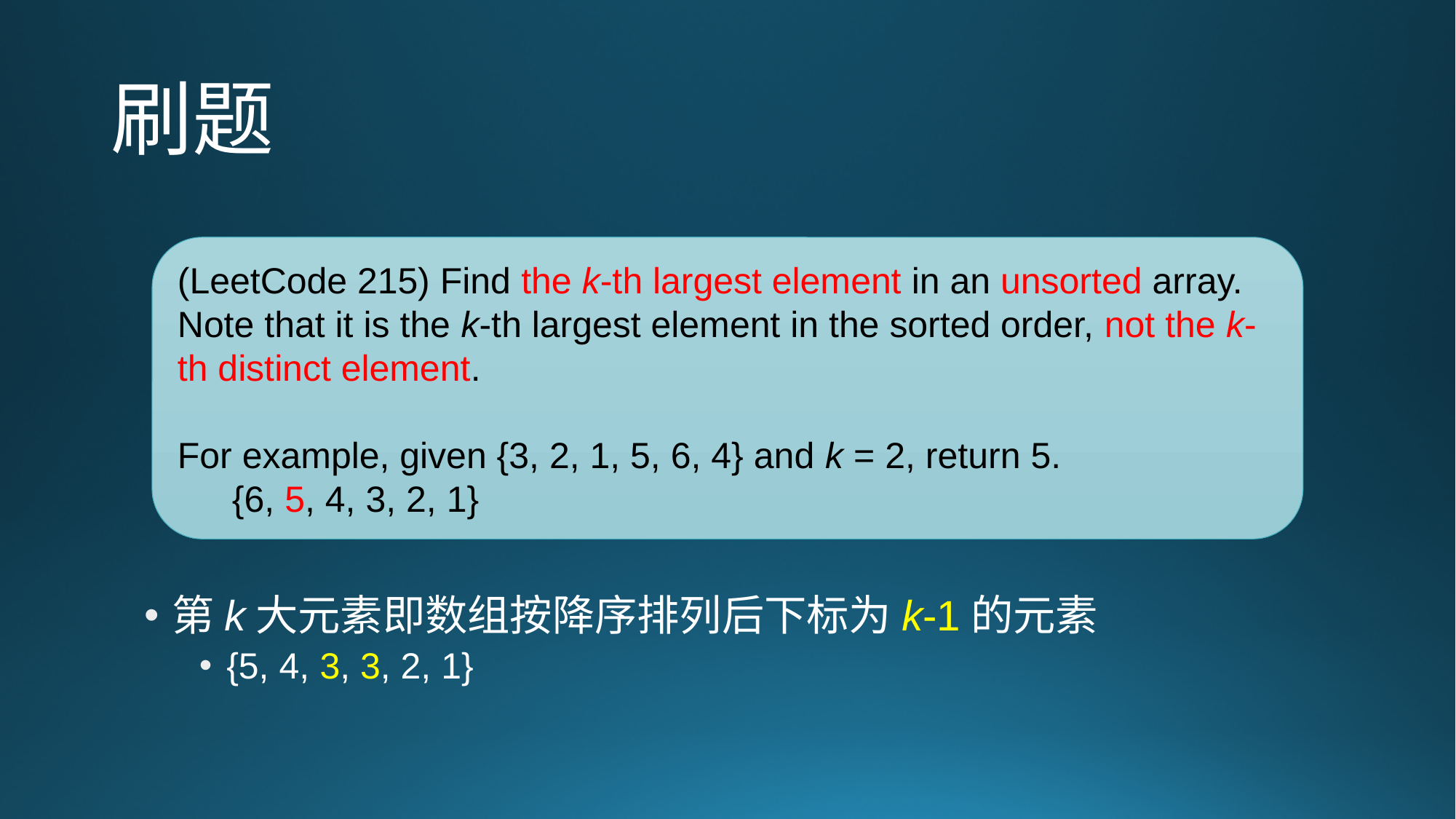

# 刷题

第k大元素即数组按降序排列后下标为k-1的元素
{5, 4, 3, 3, 2, 1}
(LeetCode 215) Find the k-th largest element in an unsorted array. Note that it is the k-th largest element in the sorted order, not the k-th distinct element.

For example, given {3, 2, 1, 5, 6, 4} and k = 2, return 5.
{6, 5, 4, 3, 2, 1}